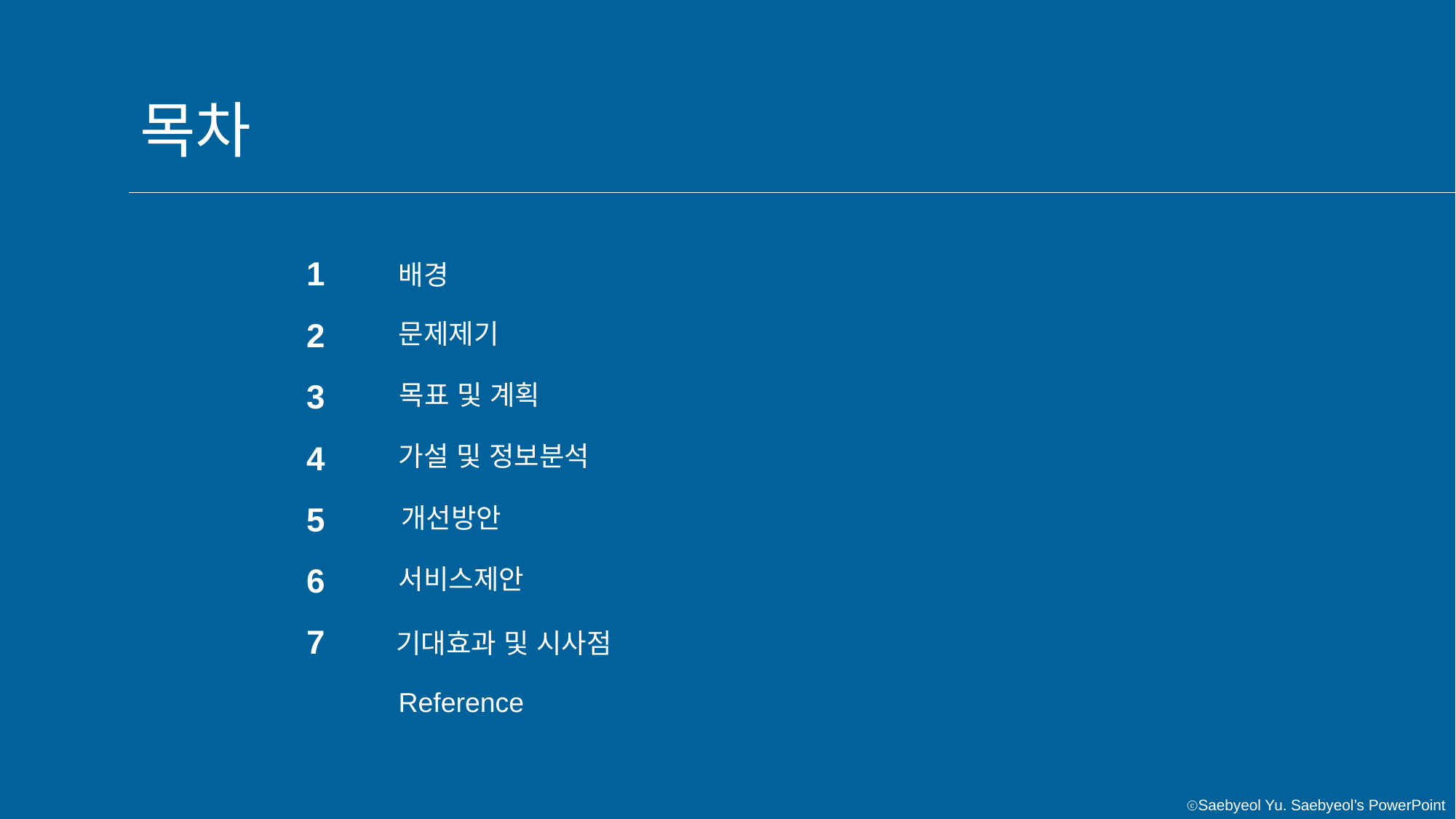

목차
1
배경
2
문제제기
3
목표 및 계획
4
가설 및 정보분석
5
개선방안
6
서비스제안
7
기대효과 및 시사점

Reference